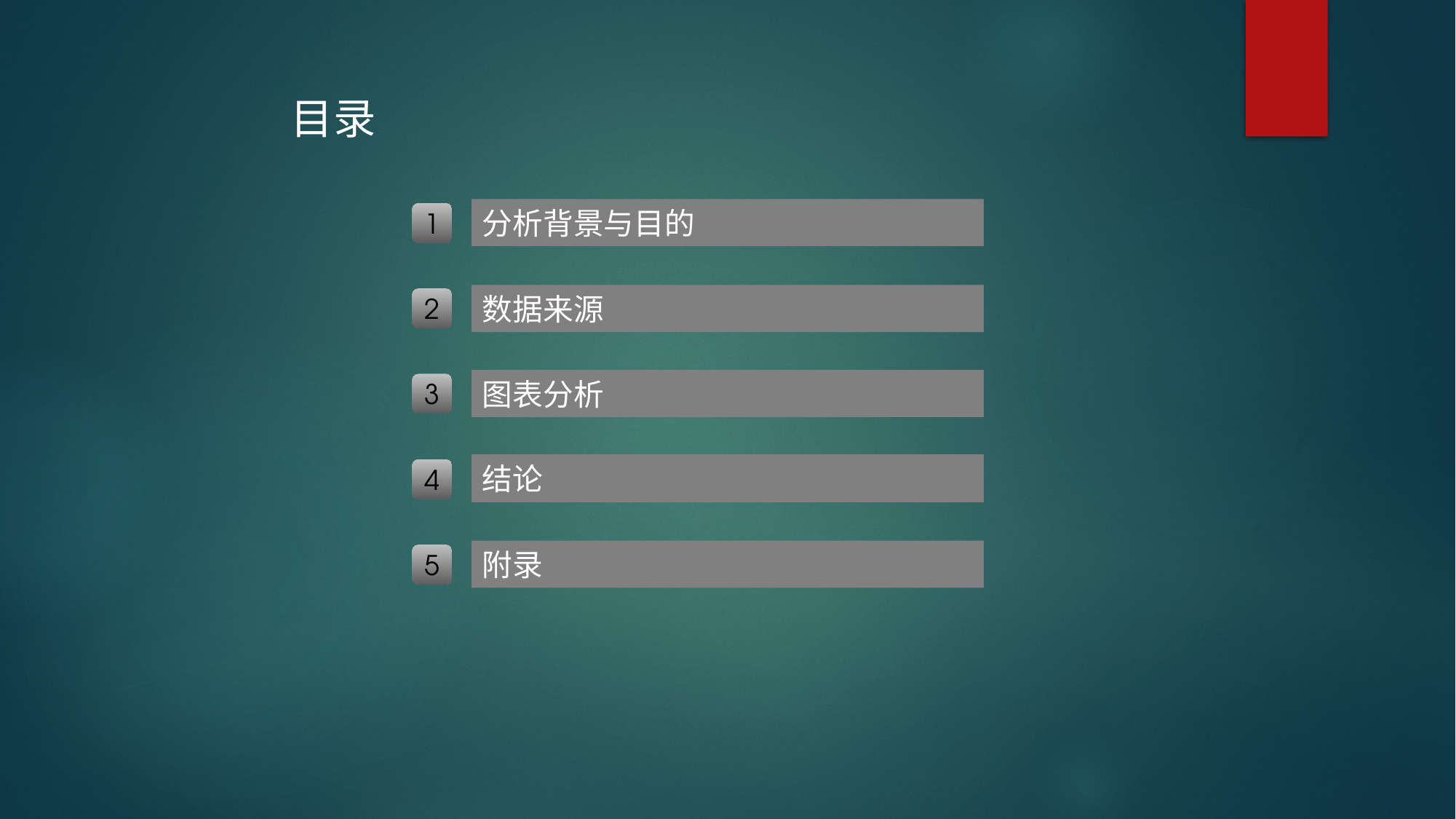

目录
分析背景与目的
1
数据来源
2
图表分析
3
结论
4
附录
5